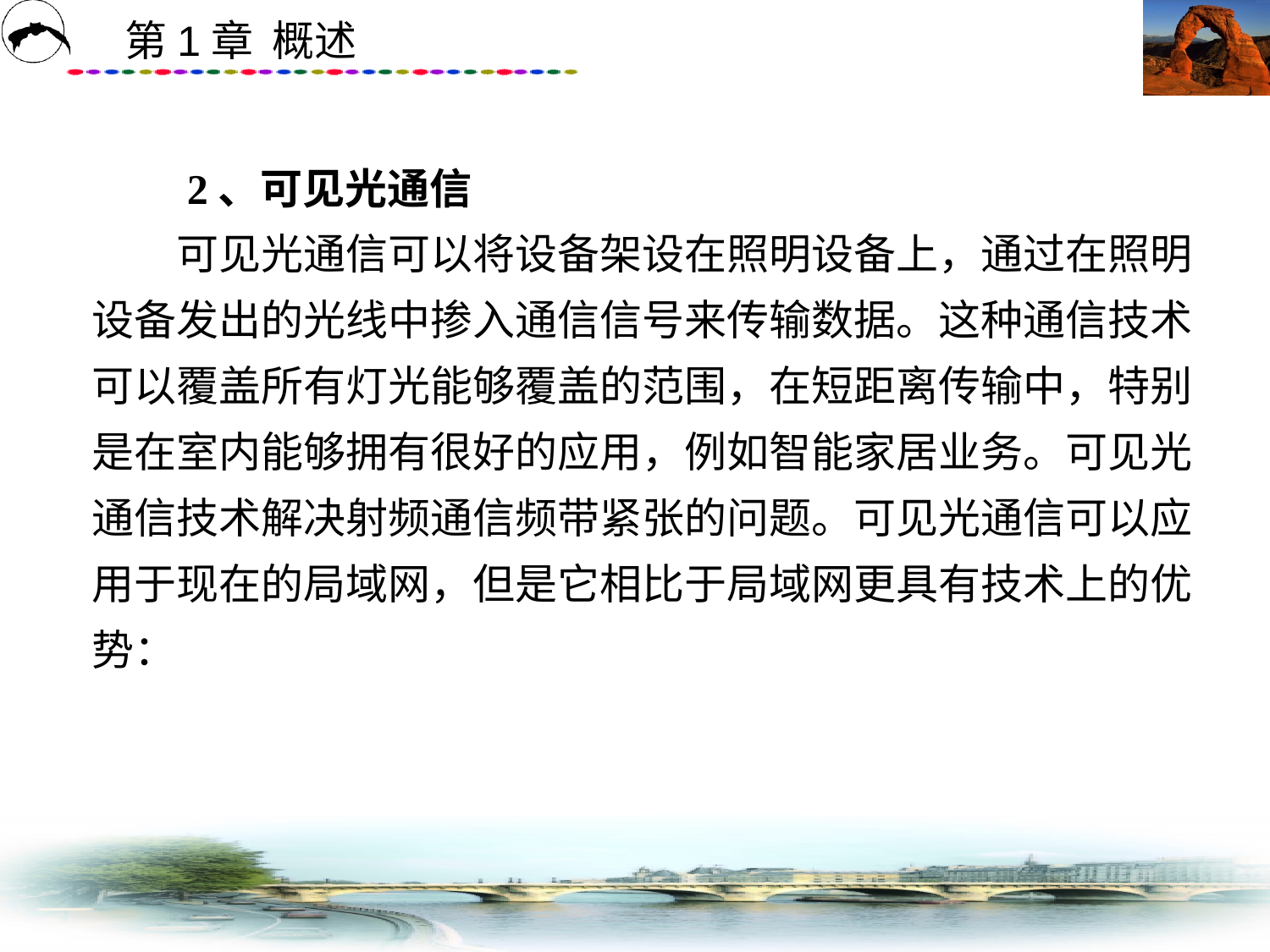

# 2、可见光通信 　　可见光通信可以将设备架设在照明设备上，通过在照明设备发出的光线中掺入通信信号来传输数据。这种通信技术可以覆盖所有灯光能够覆盖的范围，在短距离传输中，特别是在室内能够拥有很好的应用，例如智能家居业务。可见光通信技术解决射频通信频带紧张的问题。可见光通信可以应用于现在的局域网，但是它相比于局域网更具有技术上的优势：